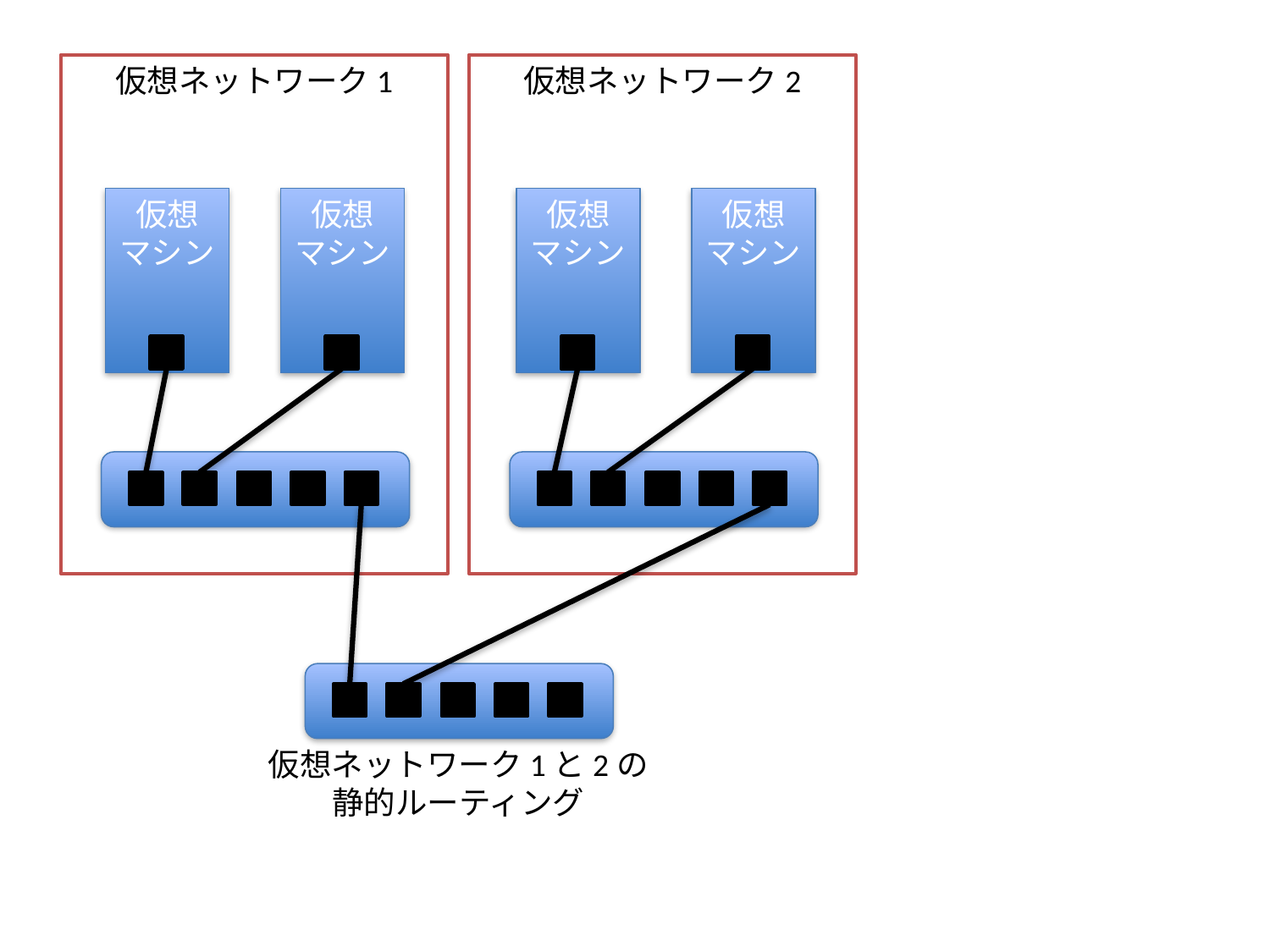

仮想ネットワーク1
仮想ネットワーク2
仮想
マシン

仮想
マシン

仮想
マシン

仮想
マシン

仮想ネットワーク1と2の
静的ルーティング